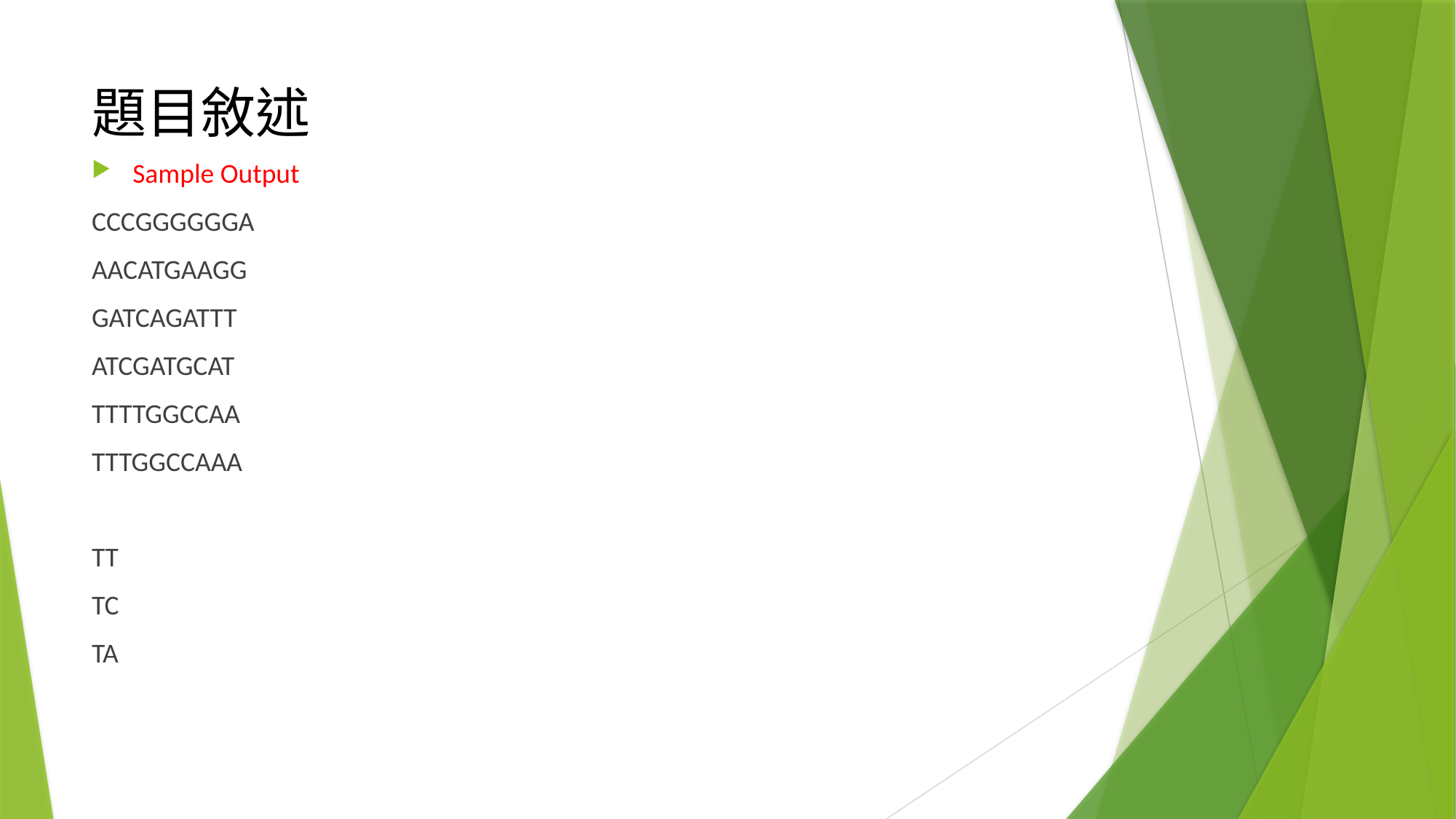

# 題目敘述
Sample Output
CCCGGGGGGA
AACATGAAGG
GATCAGATTT
ATCGATGCAT
TTTTGGCCAA
TTTGGCCAAA

TT
TC
TA